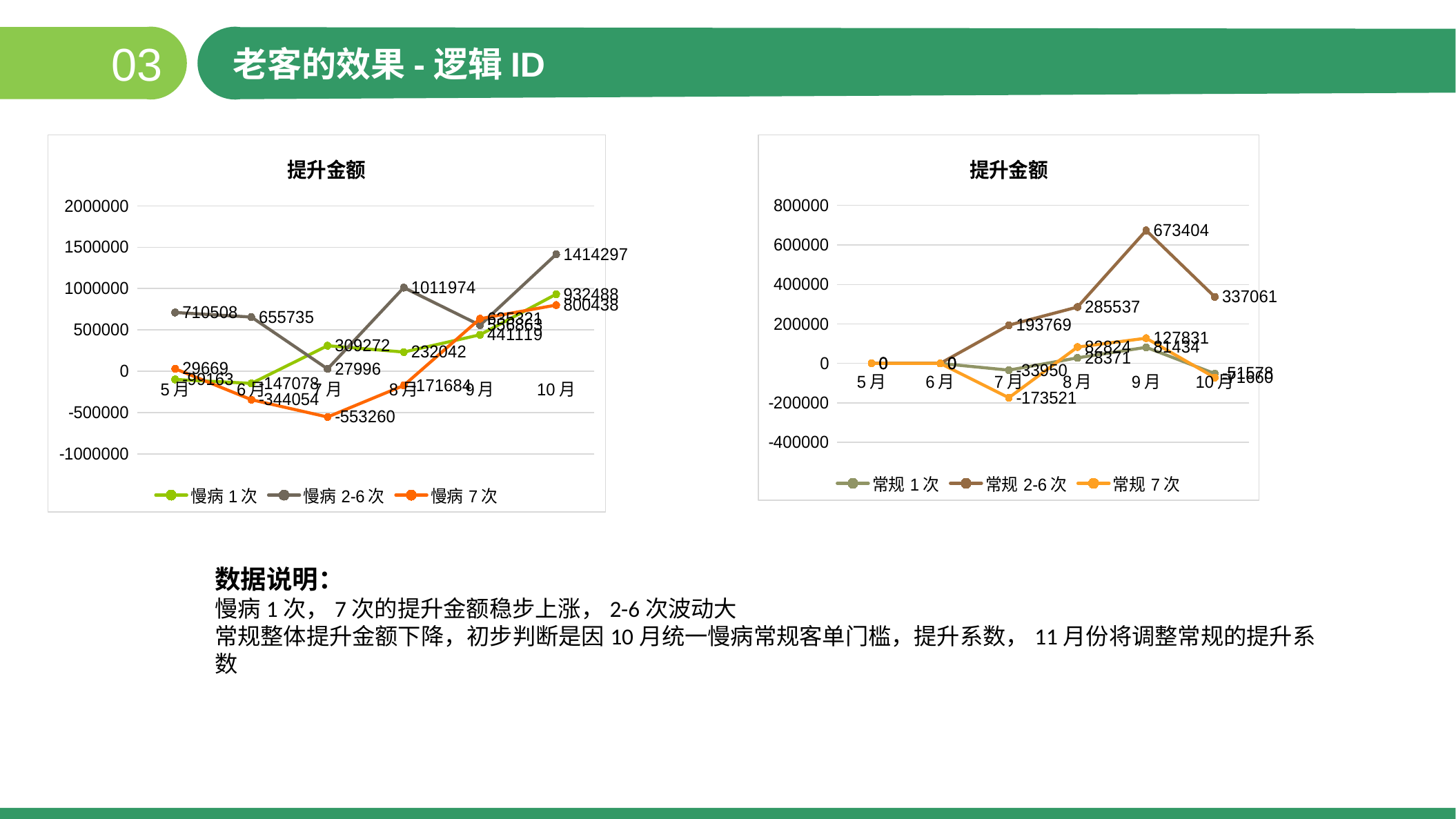

03
老客的效果-逻辑ID

### Chart: 提升金额

| Category | 慢病1次 | 慢病2-6次 | 慢病7次 |
|---|---|---|---|
| 5月 | -99163.0 | 710508.0 | 29669.0 |
| 6月 | -147078.0 | 655735.0 | -344054.0 |
| 7月 | 309272.417590249 | 27996.0 | -553260.0 |
| 8月 | 232042.0 | 1011974.0 | -171684.0 |
| 9月 | 441119.042420446 | 556862.882858774 | 635321.072463439 |
| 10月 | 932488.340963891 | 1414297.30035238 | 800438.417925767 |

### Chart: 提升金额

| Category | 常规1次 | 常规2-6次 | 常规7次 |
|---|---|---|---|
| 5月 | 0.0 | 0.0 | 0.0 |
| 6月 | 0.0 | 0.0 | 0.0 |
| 7月 | -33950.0 | 193769.0 | -173521.0 |
| 8月 | 28371.0 | 285537.0 | 82824.0 |
| 9月 | 81434.0754746308 | 673404.003021458 | 127831.453374587 |
| 10月 | -51577.9018426187 | 337061.149283093 | -71660.1612926238 |
数据说明：
慢病1次，7次的提升金额稳步上涨，2-6次波动大
常规整体提升金额下降，初步判断是因10月统一慢病常规客单门槛，提升系数，11月份将调整常规的提升系数